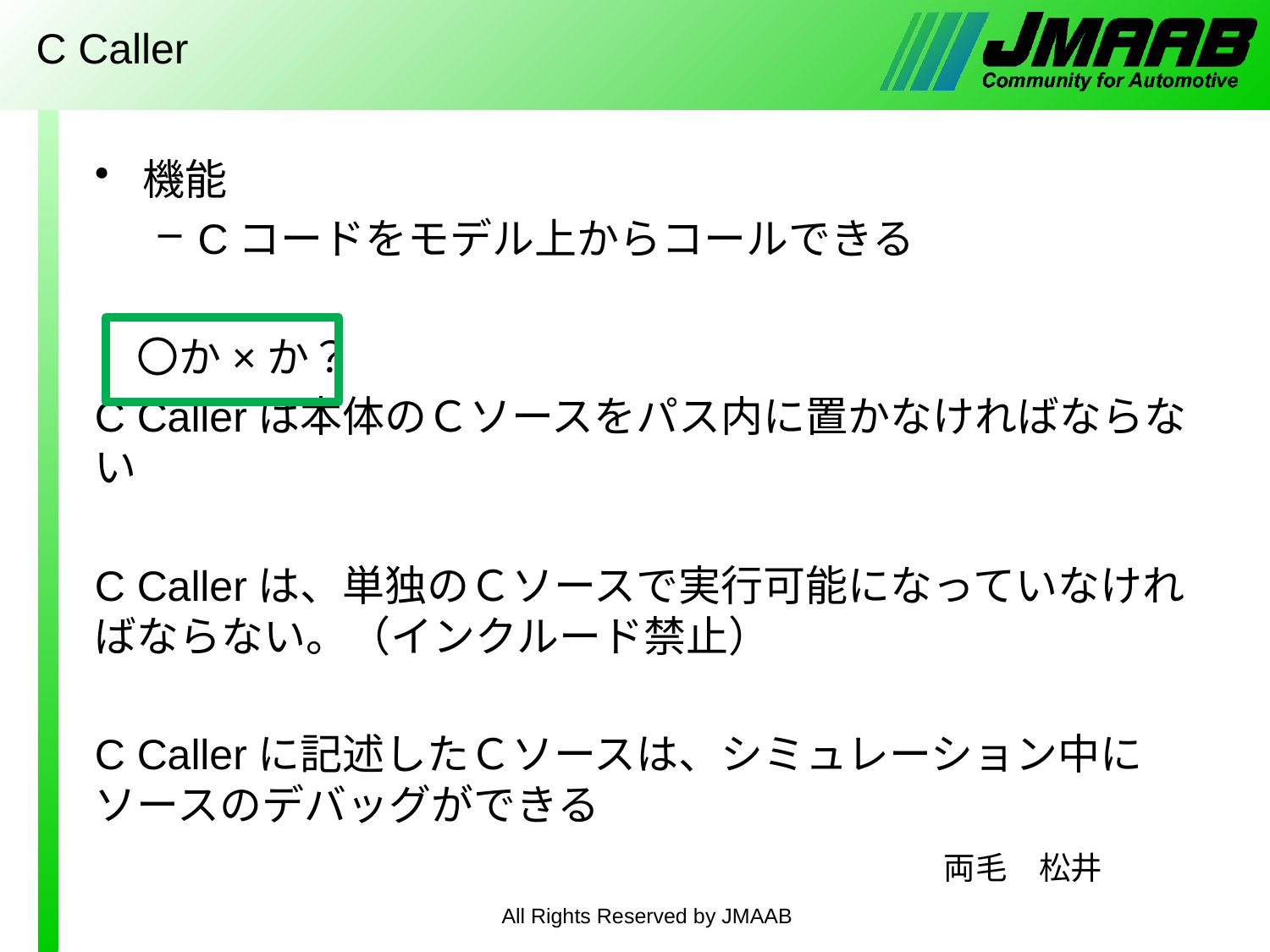

# C Caller
機能
Cコードをモデル上からコールできる

　〇か×か？
C Callerは本体のＣソースをパス内に置かなければならない

C Callerは、単独のＣソースで実行可能になっていなければならない。（インクルード禁止）

C Callerに記述したＣソースは、シミュレーション中にソースのデバッグができる

両毛　松井